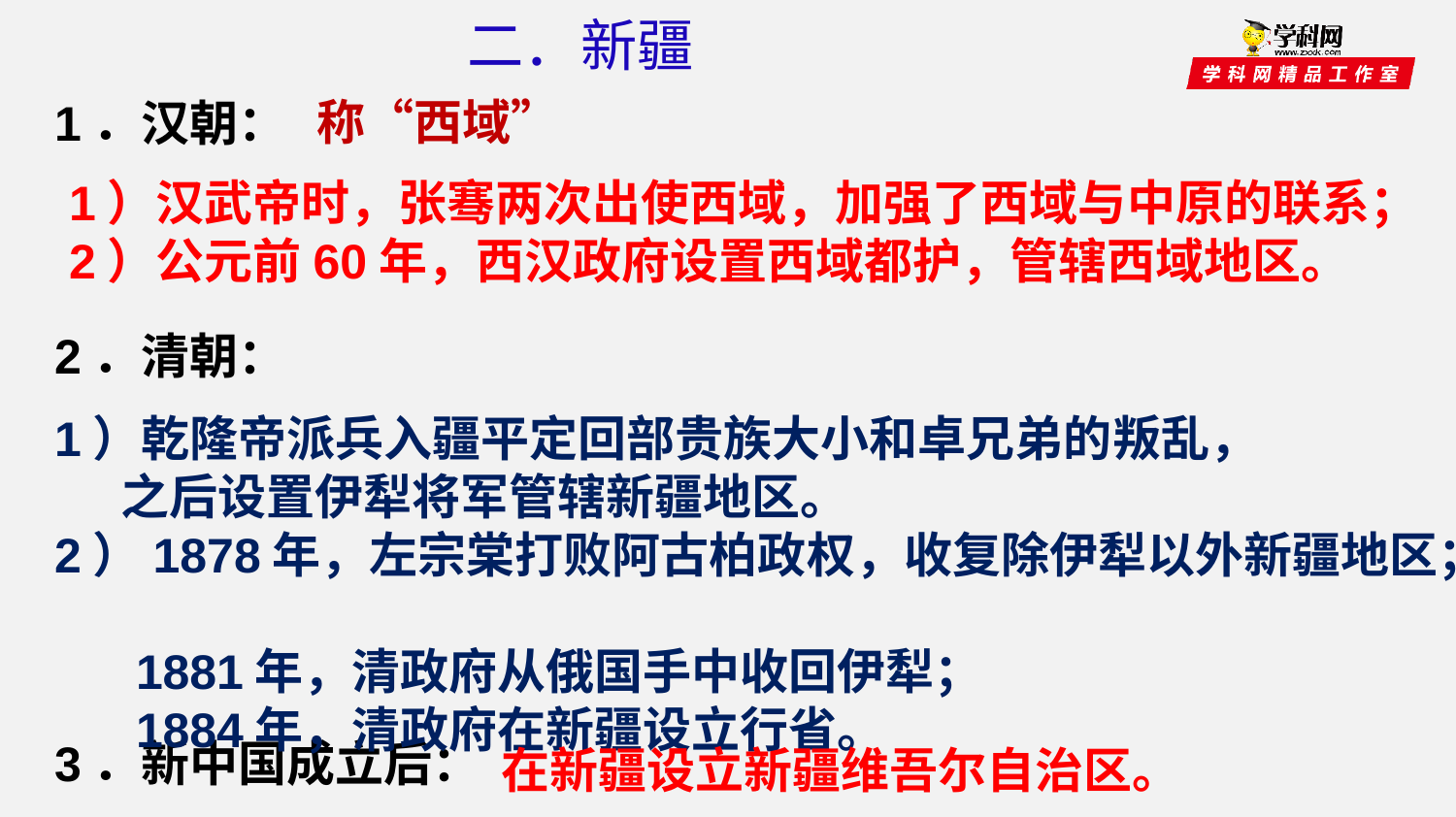

二．新疆
称“西域”
1．汉朝：

2．清朝：

3．新中国成立后：
1）汉武帝时，张骞两次出使西域，加强了西域与中原的联系；
2）公元前60年，西汉政府设置西域都护，管辖西域地区。
1）乾隆帝派兵入疆平定回部贵族大小和卓兄弟的叛乱，
     之后设置伊犁将军管辖新疆地区。
2）1878年，左宗棠打败阿古柏政权，收复除伊犁以外新疆地区；
      1881年，清政府从俄国手中收回伊犁；
      1884年，清政府在新疆设立行省。
在新疆设立新疆维吾尔自治区。